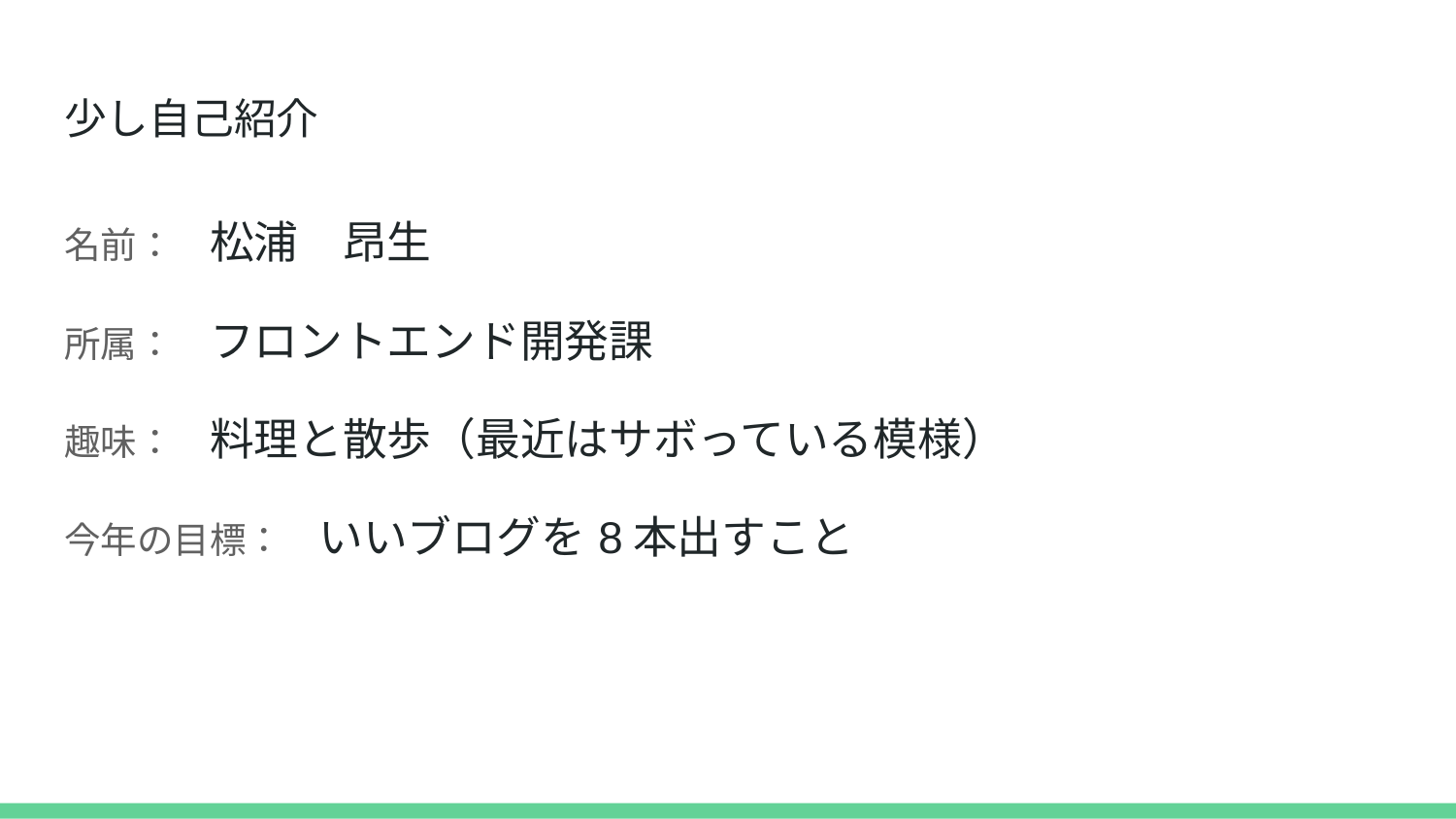

# 少し自己紹介
名前：　松浦　昂生
所属：　フロントエンド開発課
趣味：　料理と散歩（最近はサボっている模様）
今年の目標：　いいブログを8本出すこと